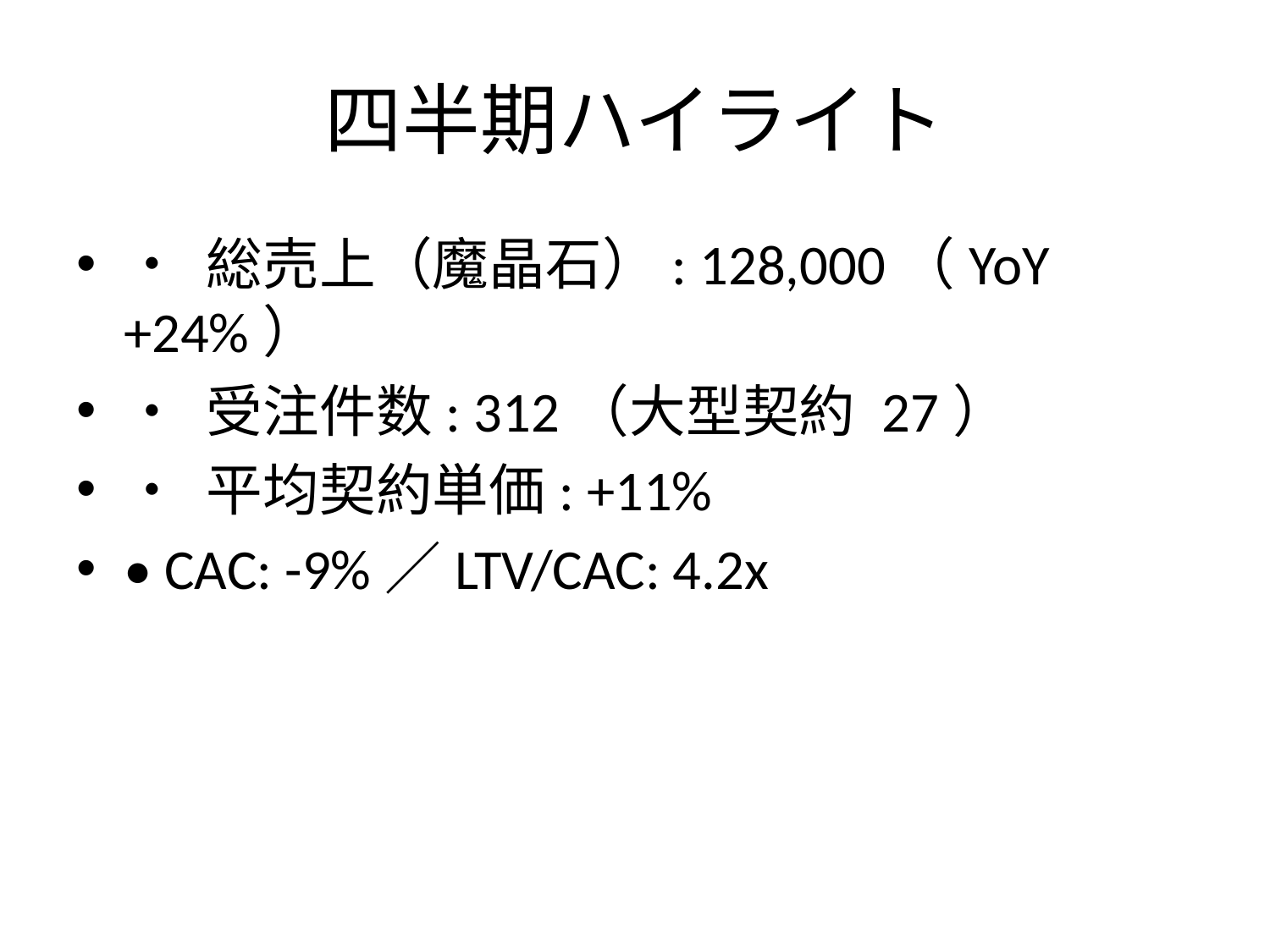

# 四半期ハイライト
• 総売上（魔晶石）: 128,000（YoY +24%）
• 受注件数: 312（大型契約 27）
• 平均契約単価: +11%
• CAC: -9%／LTV/CAC: 4.2x